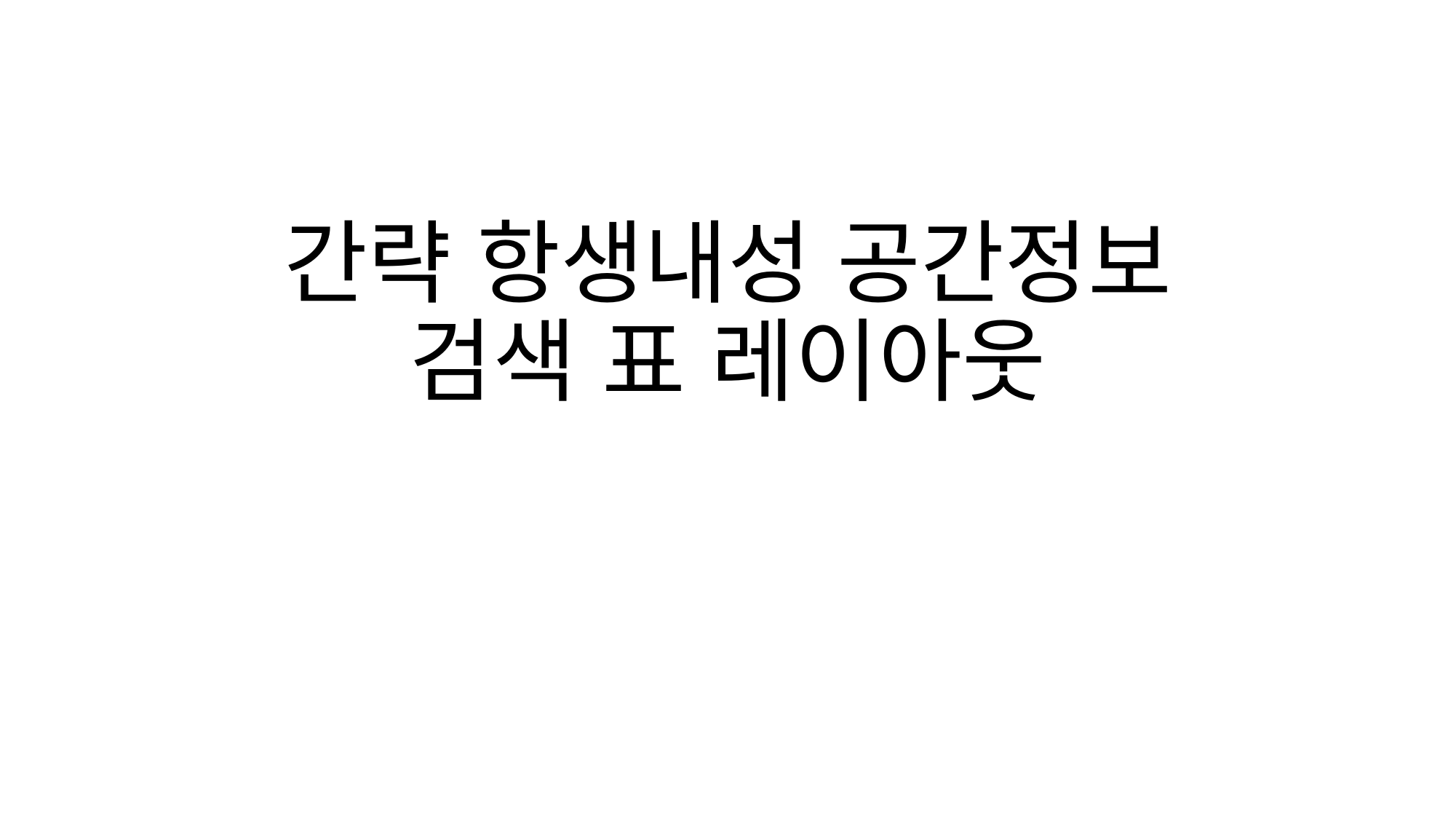

# 간략 항생내성 공간정보 검색 표 레이아웃